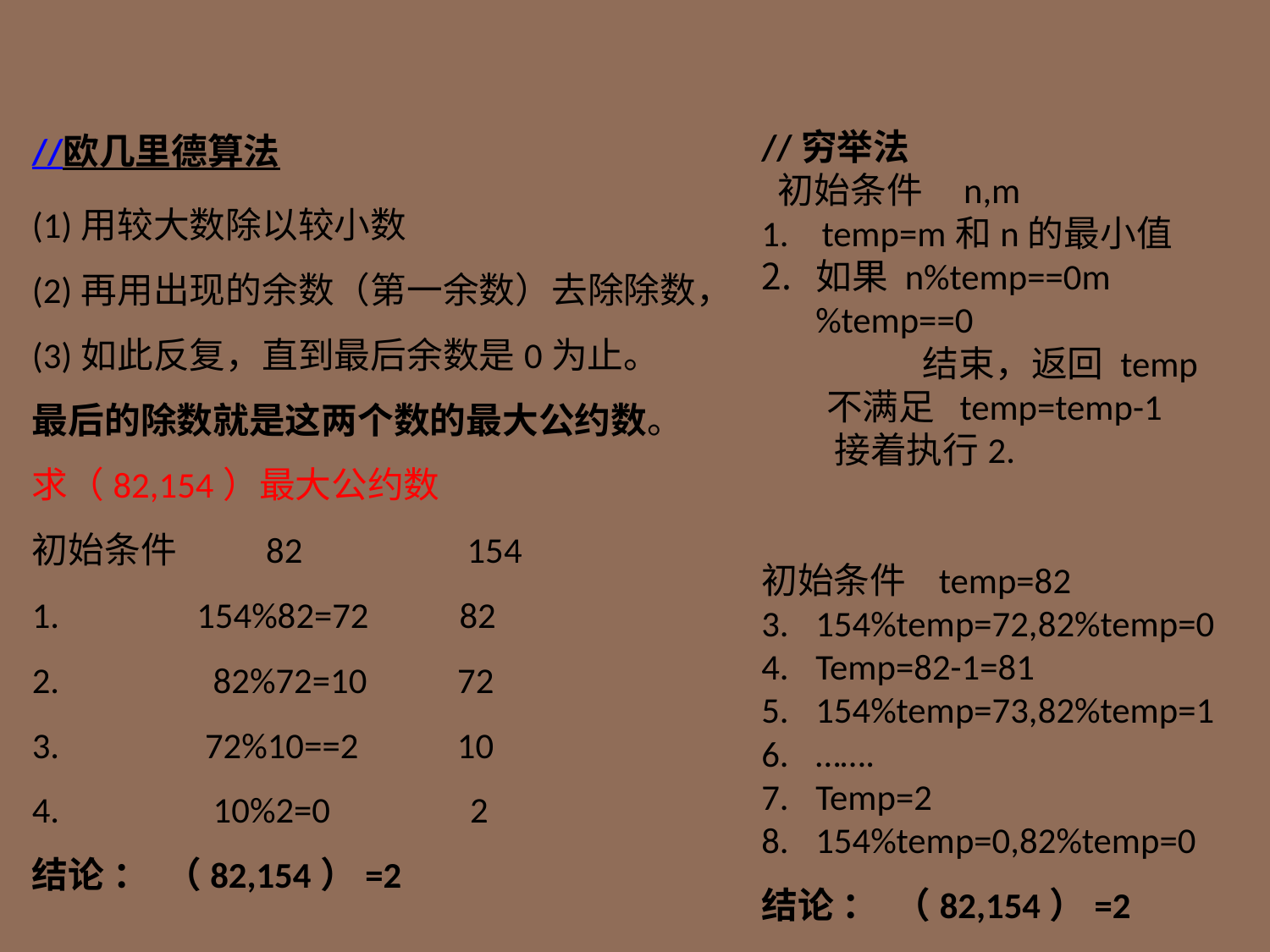

//欧几里德算法
(1)用较大数除以较小数
(2)再用出现的余数（第一余数）去除除数，
(3)如此反复，直到最后余数是0为止。
最后的除数就是这两个数的最大公约数。
求（82,154）最大公约数
初始条件          82                    154
               154%82=72           82
                 82%72=10           72
                72%10==2            10
                 10%2=0                 2
结论 ：  （82,154）=2

//穷举法
 初始条件    n,m
1.    temp=m和n的最小值
如果 n%temp==0m%temp==0
                   结束，返回 temp
       不满足  temp=temp-1
        接着执行2.

初始条件   temp=82
154%temp=72,82%temp=0
Temp=82-1=81
154%temp=73,82%temp=1
…….
Temp=2
154%temp=0,82%temp=0
结论 ：  （82,154）=2